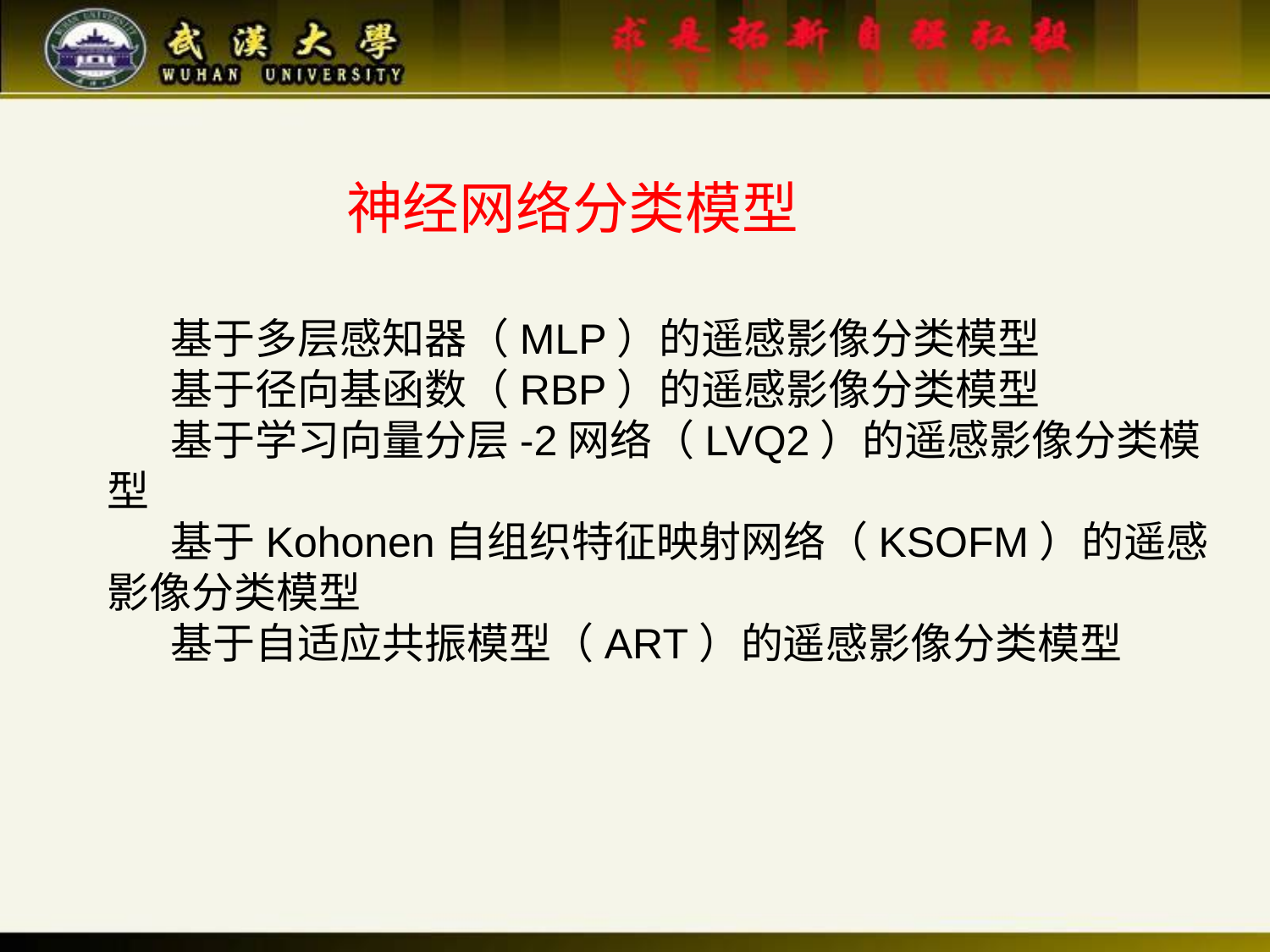

神经网络分类模型
基于多层感知器（MLP）的遥感影像分类模型
基于径向基函数（RBP）的遥感影像分类模型
基于学习向量分层-2网络（LVQ2）的遥感影像分类模型
基于Kohonen自组织特征映射网络（KSOFM）的遥感影像分类模型
基于自适应共振模型（ART）的遥感影像分类模型